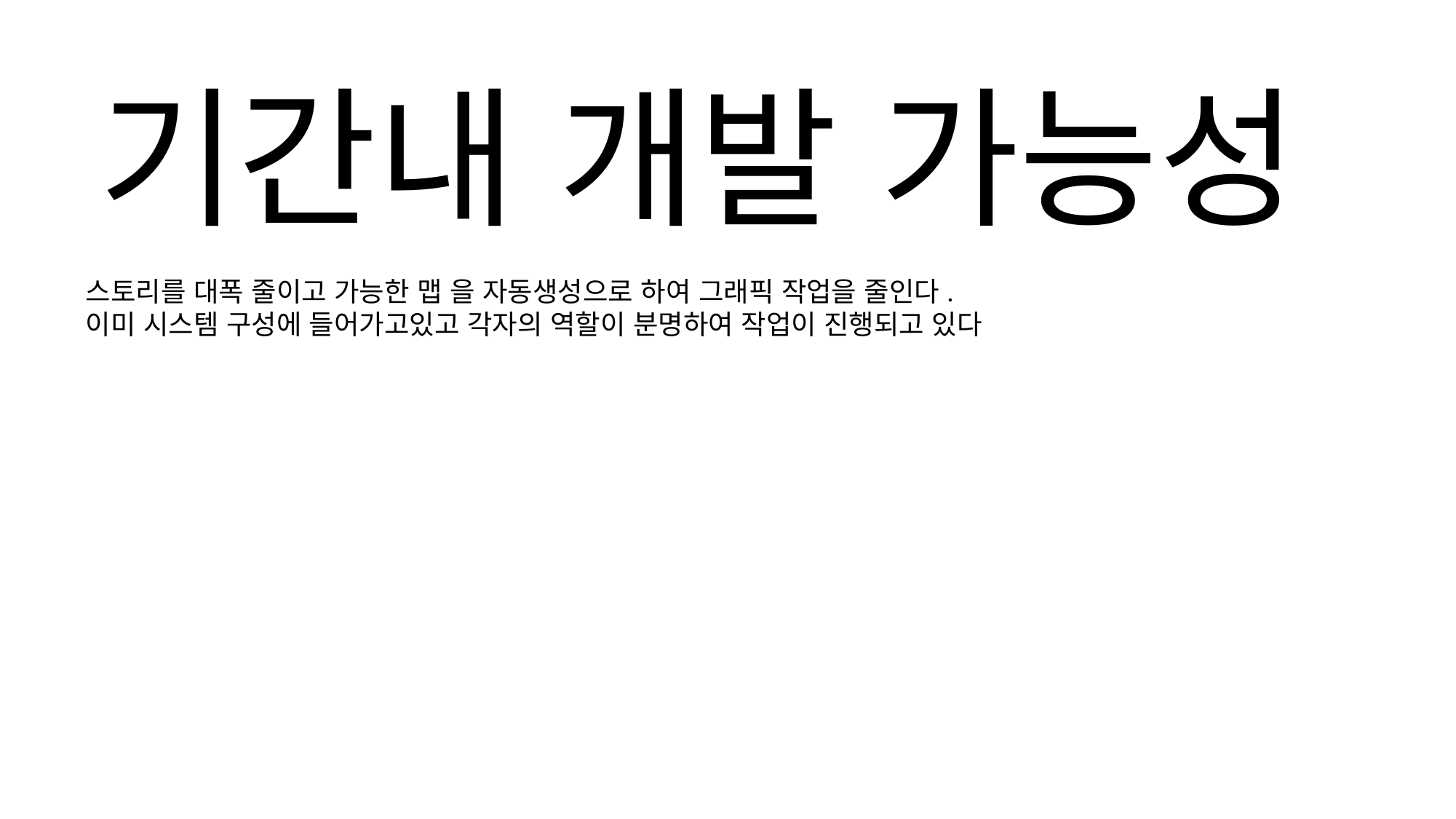

기간내 개발 가능성
스토리를 대폭 줄이고 가능한 맵 을 자동생성으로 하여 그래픽 작업을 줄인다.
이미 시스템 구성에 들어가고있고 각자의 역할이 분명하여 작업이 진행되고 있다